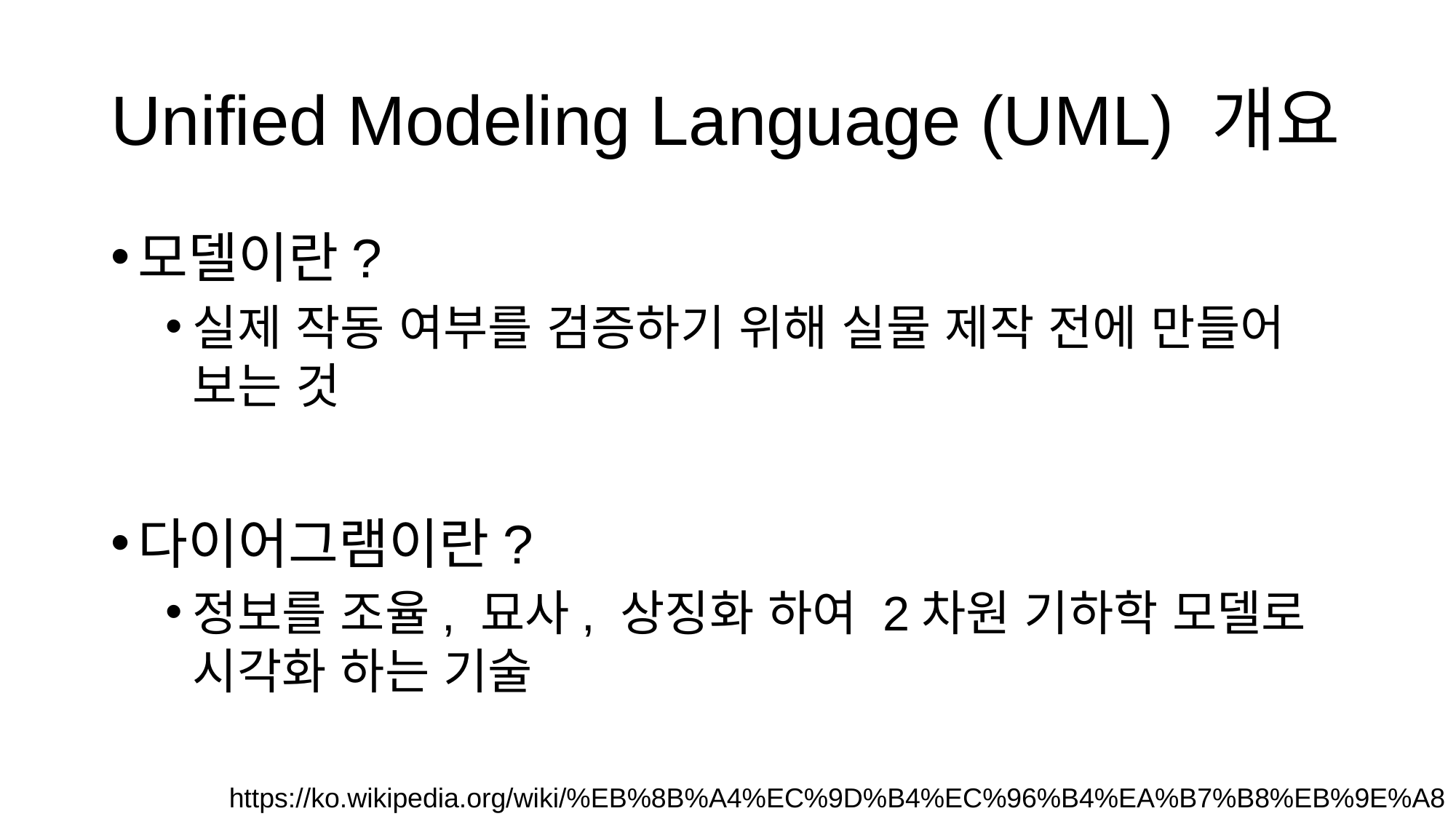

# Unified Modeling Language (UML) 개요
모델이란?
실제 작동 여부를 검증하기 위해 실물 제작 전에 만들어 보는 것

다이어그램이란?
정보를 조율, 묘사, 상징화 하여 2차원 기하학 모델로 시각화 하는 기술

https://ko.wikipedia.org/wiki/%EB%8B%A4%EC%9D%B4%EC%96%B4%EA%B7%B8%EB%9E%A8